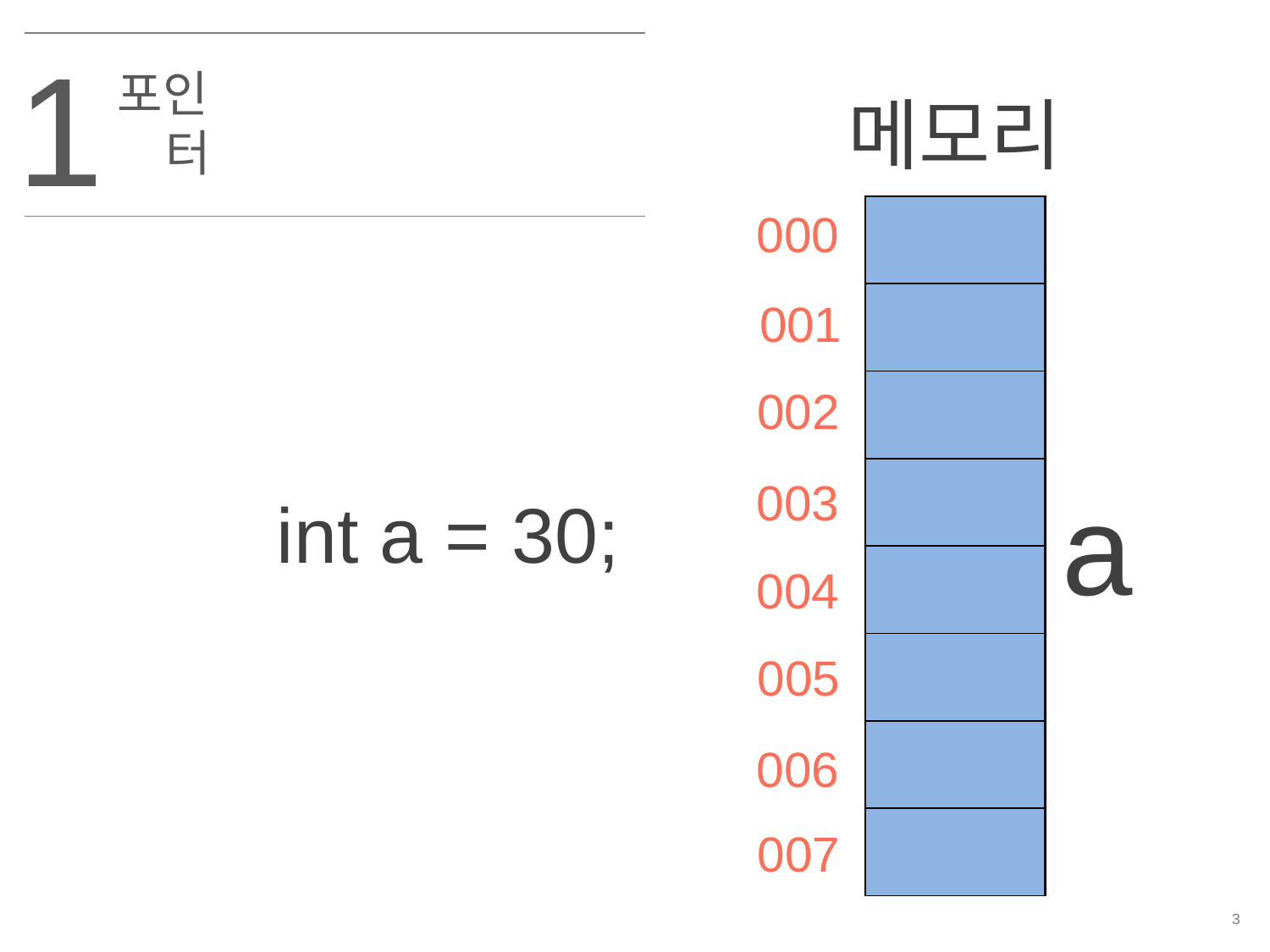

1
포인터
메모리
|  |
| --- |
|  |
|  |
|  |
|  |
|  |
|  |
|  |
|  |
| --- |
|  |
|  |
|  |
|  |
|  |
|  |
|  |
000
001
002
a
003
30
int a = 30;
004
005
006
007